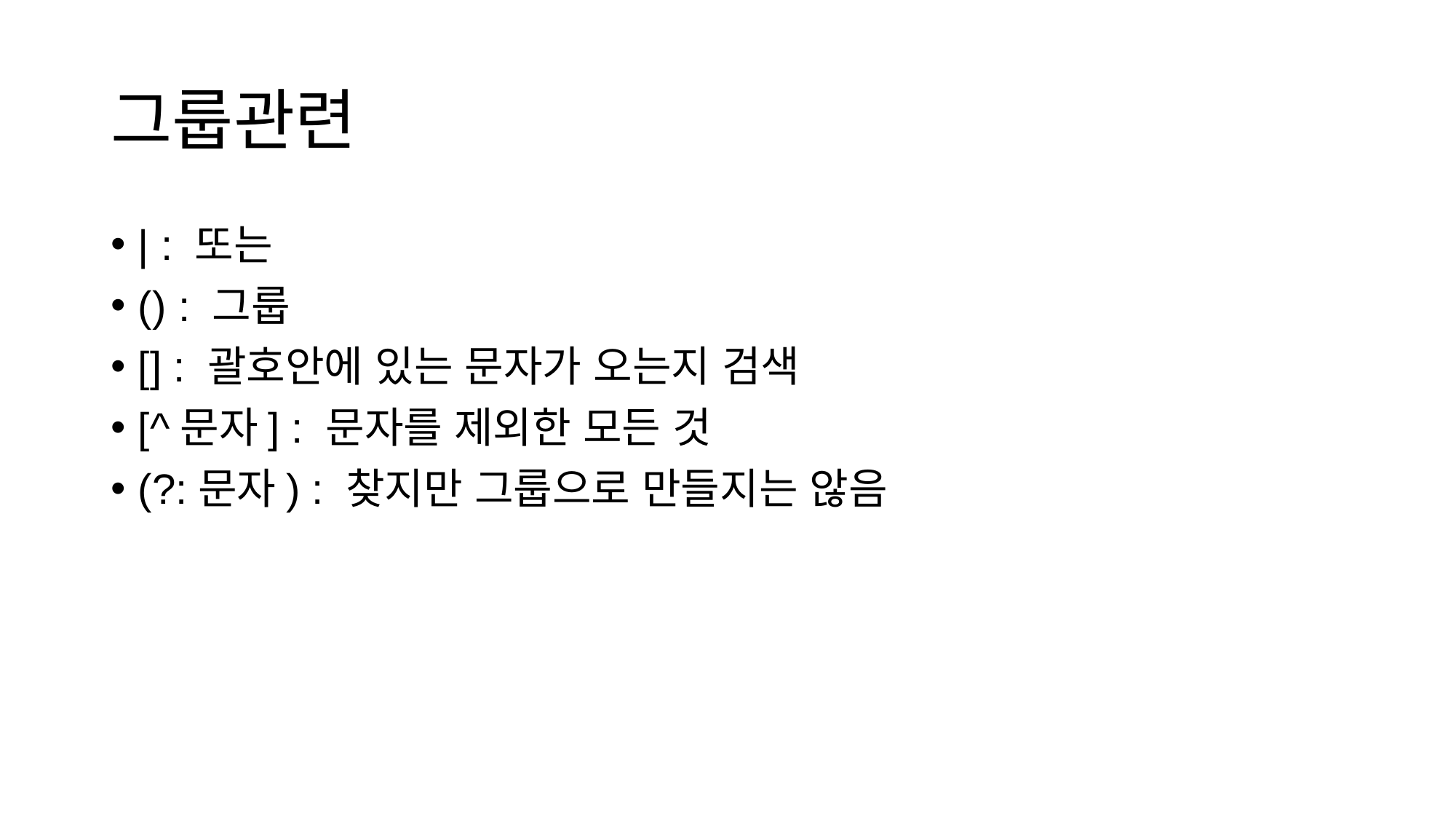

# 그룹관련
| : 또는
() : 그룹
[] : 괄호안에 있는 문자가 오는지 검색
[^문자] : 문자를 제외한 모든 것
(?:문자) : 찾지만 그룹으로 만들지는 않음